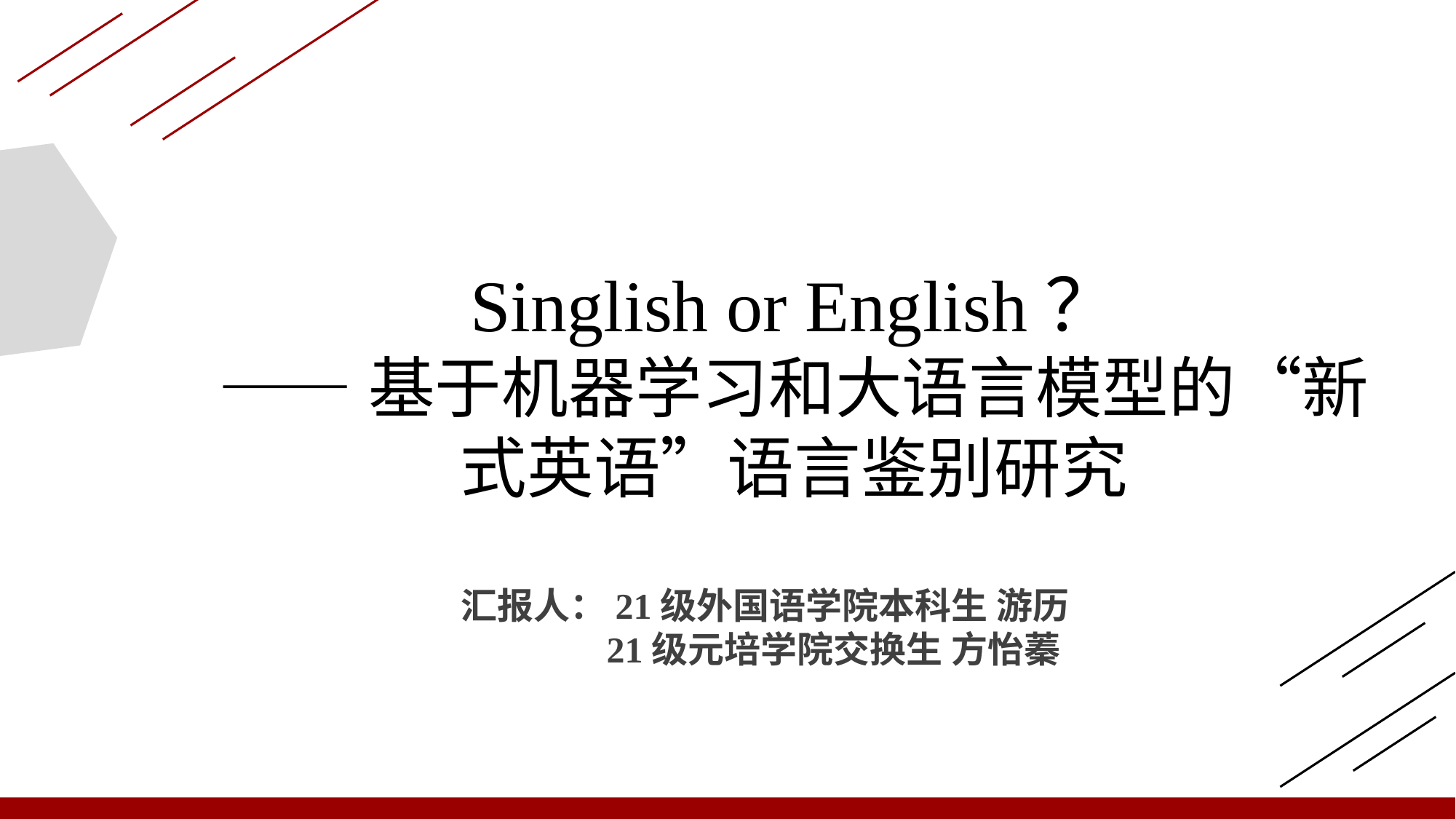

Singlish or English？
——基于机器学习和大语言模型的“新式英语”语言鉴别研究
汇报人：21级外国语学院本科生 游历
                21级元培学院交换生 方怡蓁